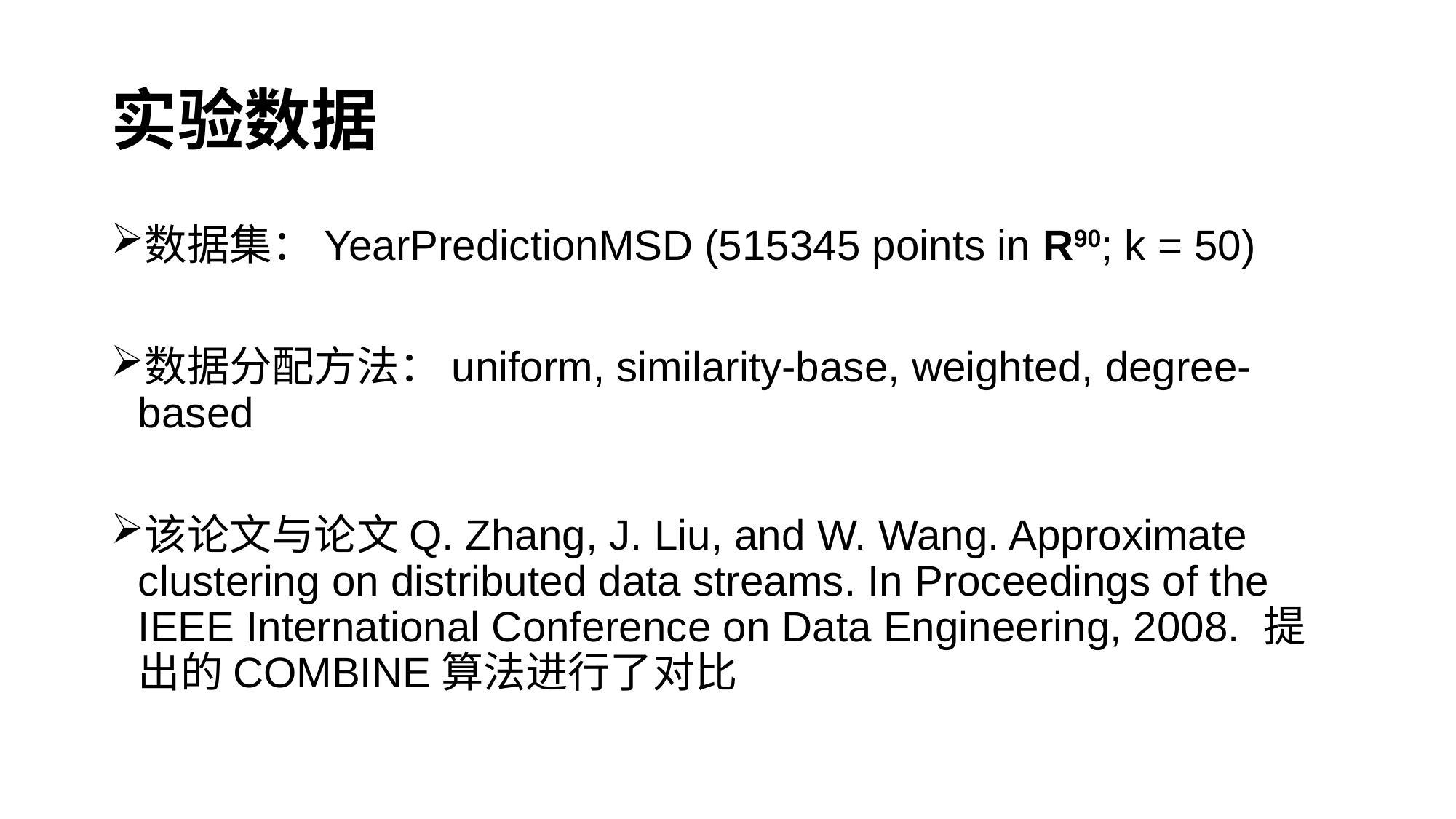

# 实验数据
数据集：YearPredictionMSD (515345 points in R90; k = 50)

数据分配方法：uniform, similarity-base, weighted, degree-based

该论文与论文Q. Zhang, J. Liu, and W. Wang. Approximate clustering on distributed data streams. In Proceedings of the IEEE International Conference on Data Engineering, 2008. 提出的COMBINE算法进行了对比